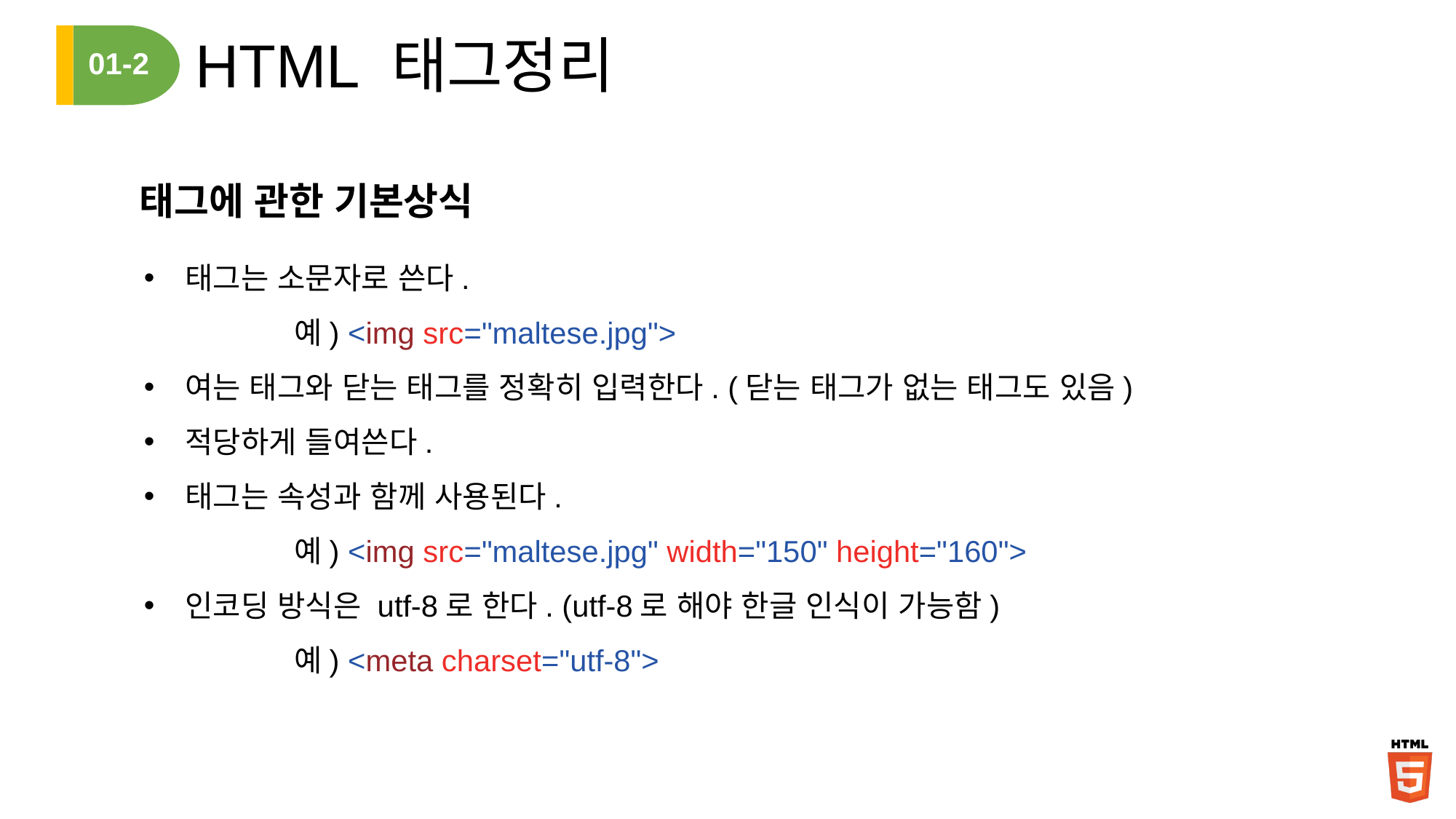

HTML 태그정리
01-2
태그에 관한 기본상식
태그는 소문자로 쓴다.
	예) <img src="maltese.jpg">
여는 태그와 닫는 태그를 정확히 입력한다. (닫는 태그가 없는 태그도 있음)
적당하게 들여쓴다.
태그는 속성과 함께 사용된다.
	예) <img src="maltese.jpg" width="150" height="160">
인코딩 방식은 utf-8로 한다. (utf-8로 해야 한글 인식이 가능함)
	예) <meta charset="utf-8">